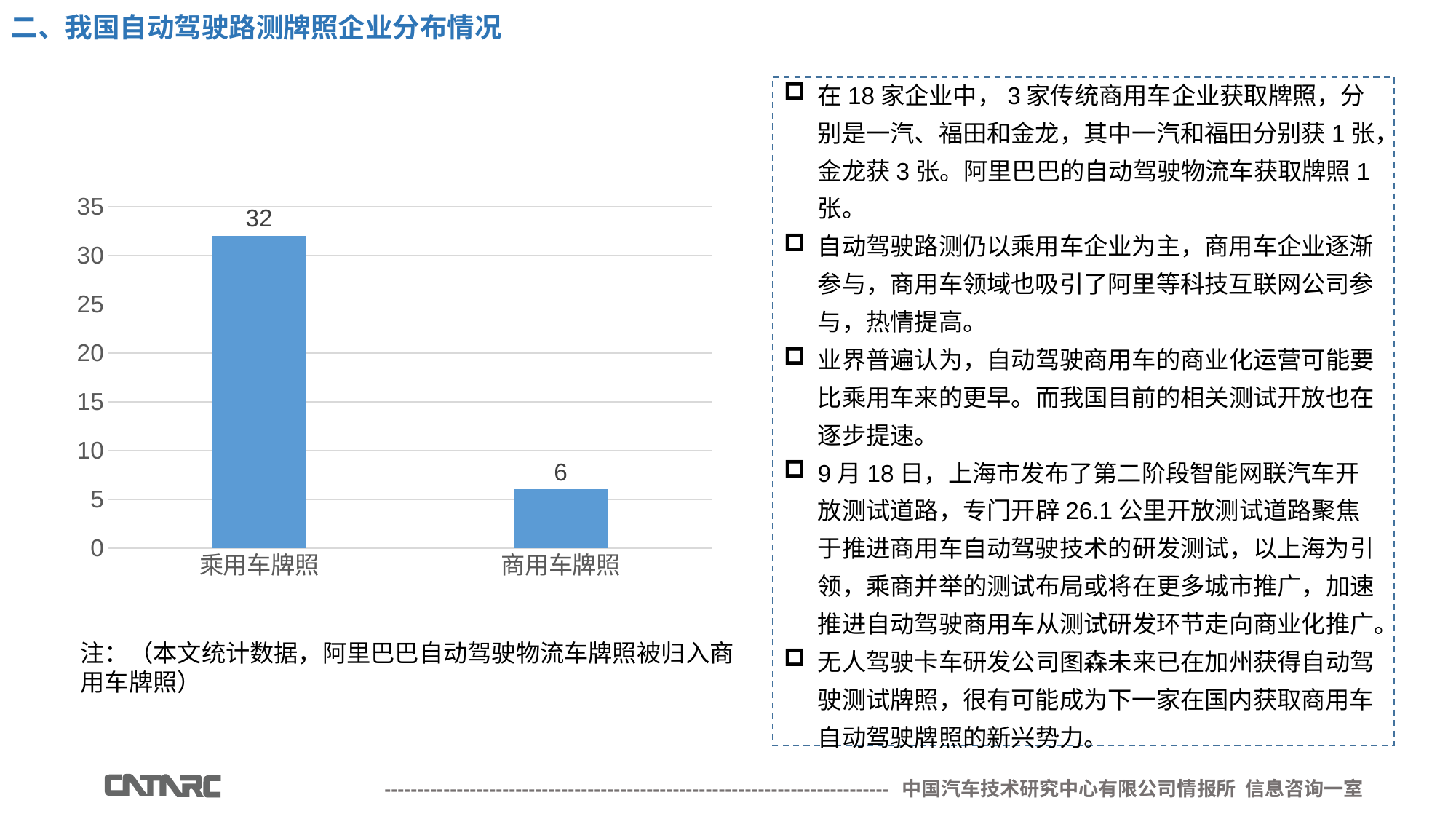

二、我国自动驾驶路测牌照企业分布情况
在18家企业中，3家传统商用车企业获取牌照，分别是一汽、福田和金龙，其中一汽和福田分别获1张，金龙获3张。阿里巴巴的自动驾驶物流车获取牌照1张。
自动驾驶路测仍以乘用车企业为主，商用车企业逐渐参与，商用车领域也吸引了阿里等科技互联网公司参与，热情提高。
业界普遍认为，自动驾驶商用车的商业化运营可能要比乘用车来的更早。而我国目前的相关测试开放也在逐步提速。
9月18日，上海市发布了第二阶段智能网联汽车开放测试道路，专门开辟26.1公里开放测试道路聚焦于推进商用车自动驾驶技术的研发测试，以上海为引领，乘商并举的测试布局或将在更多城市推广，加速推进自动驾驶商用车从测试研发环节走向商业化推广。
无人驾驶卡车研发公司图森未来已在加州获得自动驾驶测试牌照，很有可能成为下一家在国内获取商用车自动驾驶牌照的新兴势力。

### Chart

| Category |  |
|---|---|
| 乘用车牌照 | 32.0 |
| 商用车牌照 | 6.0 |
注：（本文统计数据，阿里巴巴自动驾驶物流车牌照被归入商用车牌照）